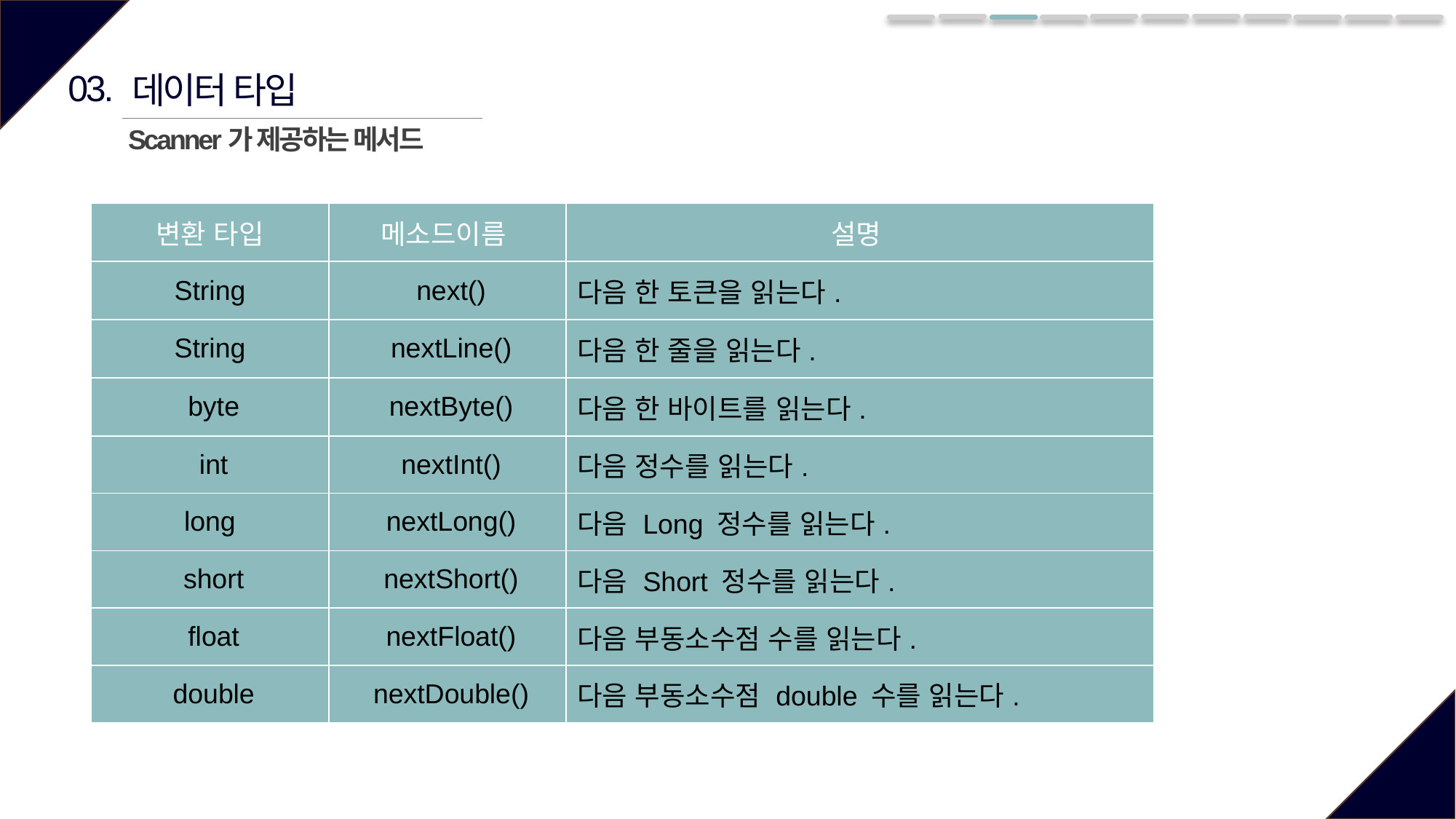

03.
데이터 타입
Scanner가 제공하는 메서드
| 변환 타입 | 메소드이름 | 설명 |
| --- | --- | --- |
| String | next() | 다음 한 토큰을 읽는다. |
| String | nextLine() | 다음 한 줄을 읽는다. |
| byte | nextByte() | 다음 한 바이트를 읽는다. |
| int | nextInt() | 다음 정수를 읽는다. |
| long | nextLong() | 다음 Long 정수를 읽는다. |
| short | nextShort() | 다음 Short 정수를 읽는다. |
| float | nextFloat() | 다음 부동소수점 수를 읽는다. |
| double | nextDouble() | 다음 부동소수점 double 수를 읽는다. |